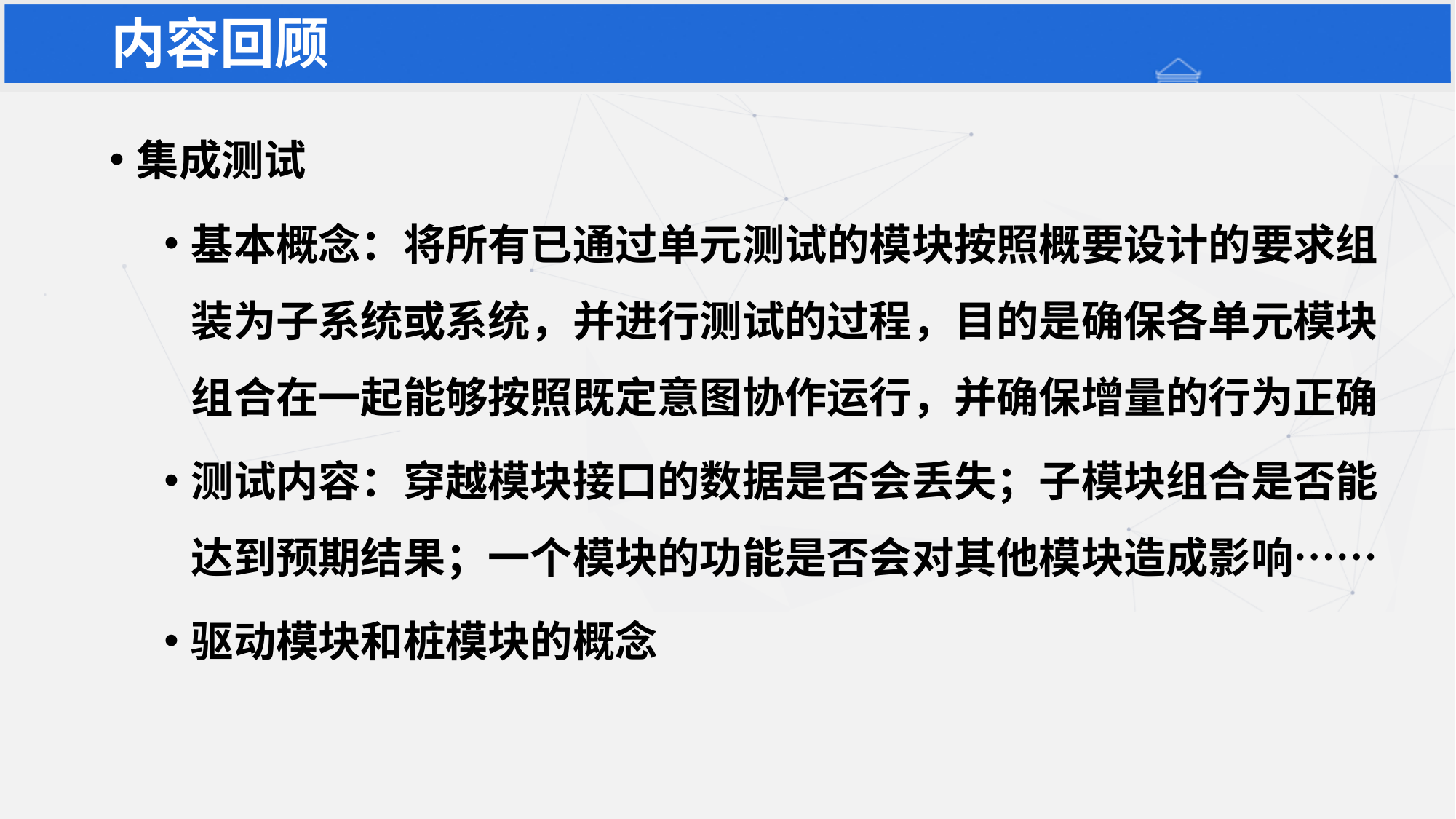

# 内容回顾
集成测试
基本概念：将所有已通过单元测试的模块按照概要设计的要求组装为子系统或系统，并进行测试的过程，目的是确保各单元模块组合在一起能够按照既定意图协作运行，并确保增量的行为正确
测试内容：穿越模块接口的数据是否会丢失；子模块组合是否能达到预期结果；一个模块的功能是否会对其他模块造成影响……
驱动模块和桩模块的概念